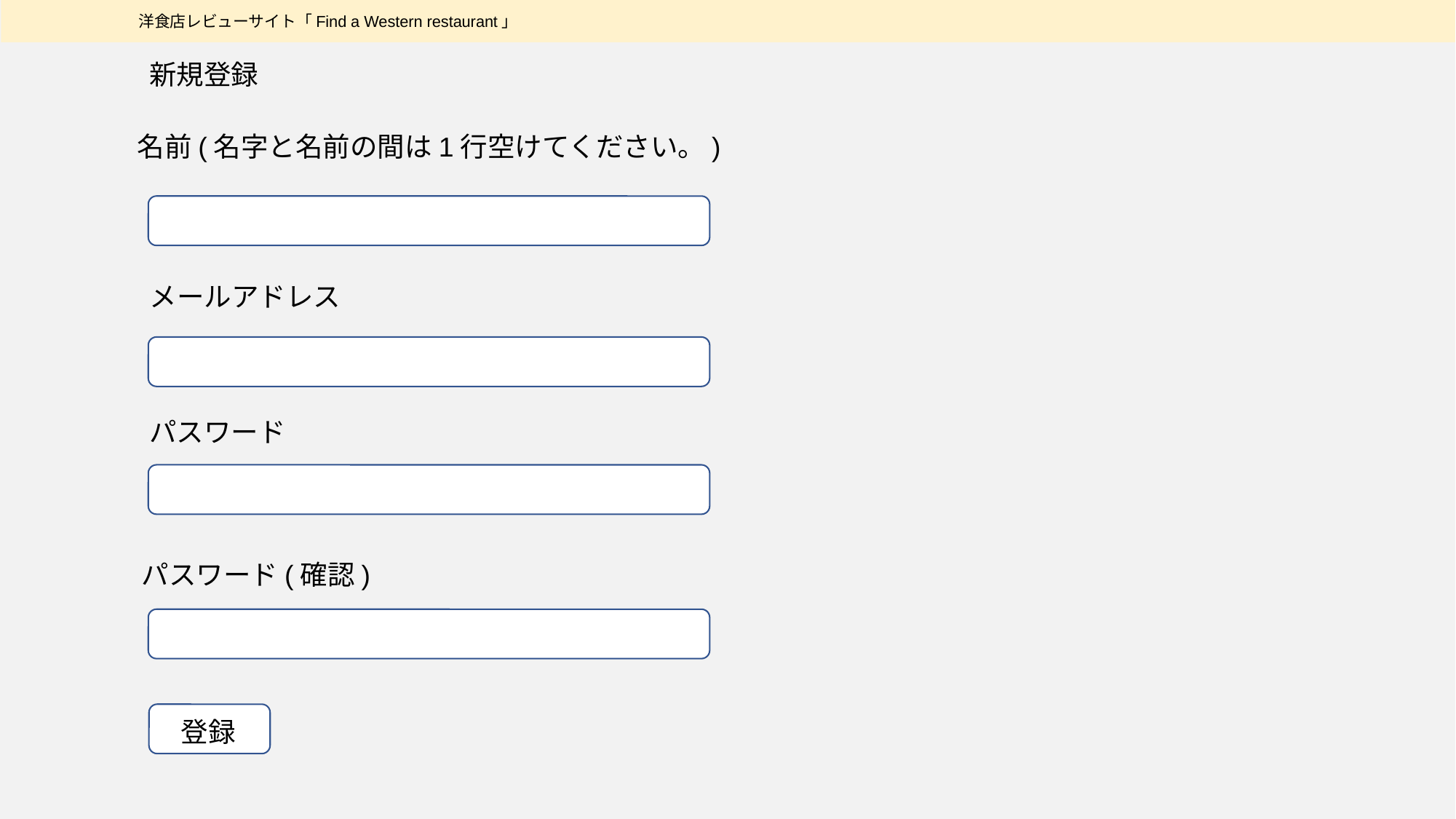

洋食店レビューサイト「Find a Western restaurant」
新規登録
名前(名字と名前の間は1行空けてください。)

メールアドレス

パスワード

パスワード(確認)

登録